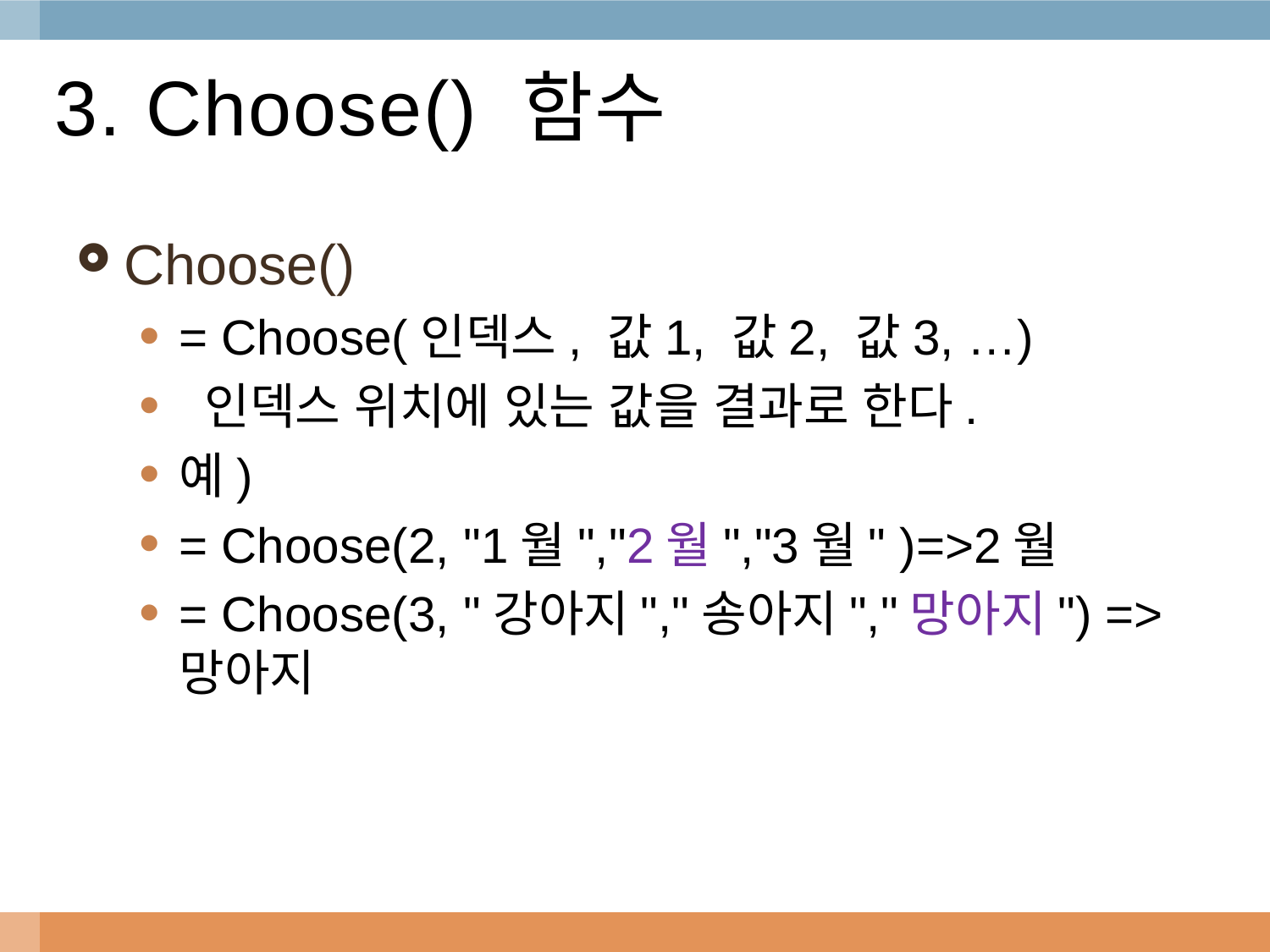

# 3. Choose() 함수
Choose()
= Choose(인덱스, 값1, 값2, 값3, …)
 인덱스 위치에 있는 값을 결과로 한다.
예)
= Choose(2, "1월","2월","3월" )=>2월
= Choose(3, "강아지","송아지","망아지") =>망아지